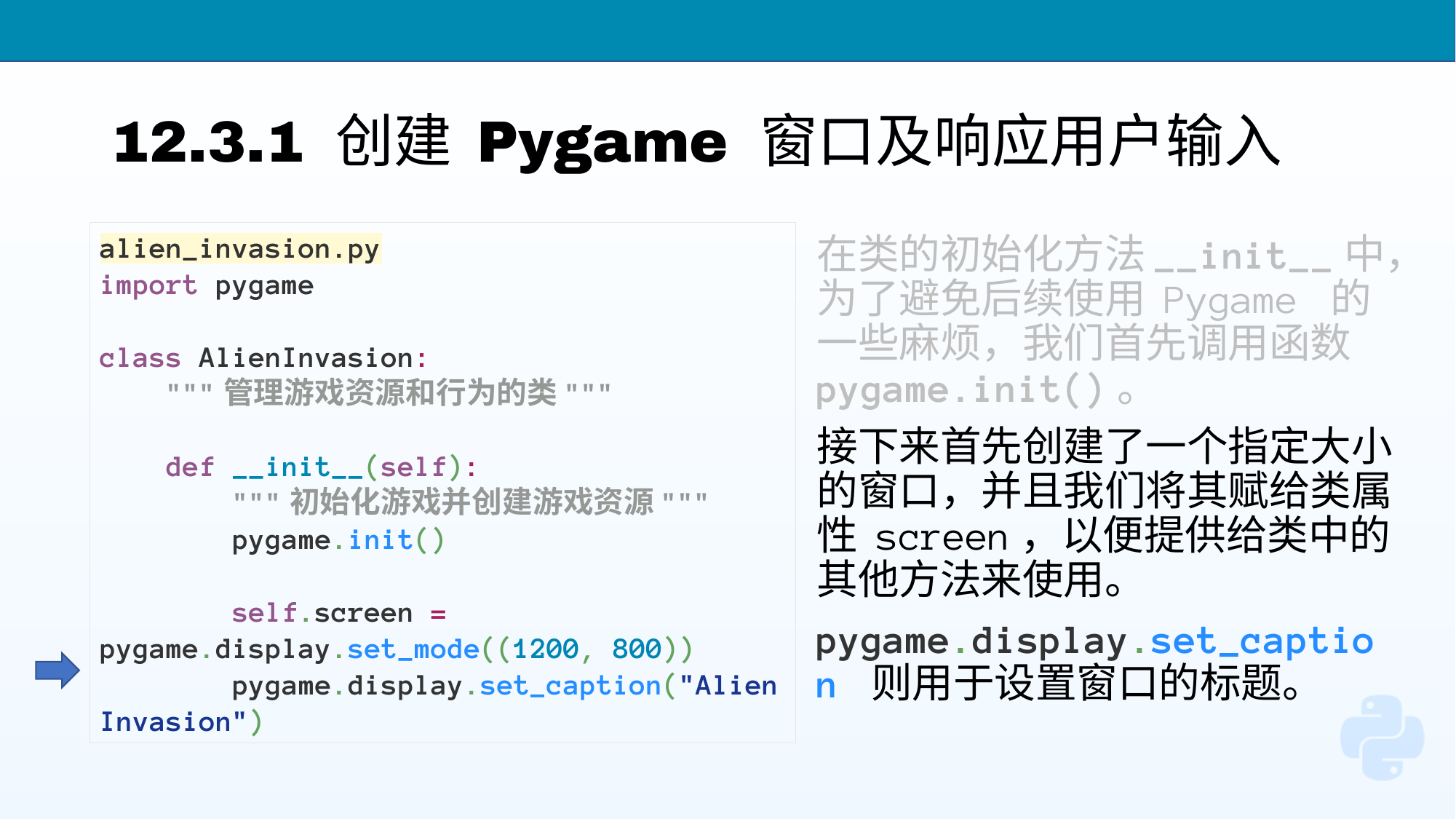

# 12.3.1 创建 Pygame 窗口及响应用户输入
alien_invasion.py
import pygame

class AlienInvasion:
    """管理游戏资源和行为的类"""
    def __init__(self):
        """初始化游戏并创建游戏资源"""
        pygame.init()
        self.screen = pygame.display.set_mode((1200, 800))
        pygame.display.set_caption("Alien Invasion")
在类的初始化方法__init__中，为了避免后续使用 Pygame 的一些麻烦，我们首先调用函数 pygame.init()。
接下来首先创建了一个指定大小的窗口，并且我们将其赋给类属性 screen，以便提供给类中的其他方法来使用。
pygame.display.set_caption 则用于设置窗口的标题。